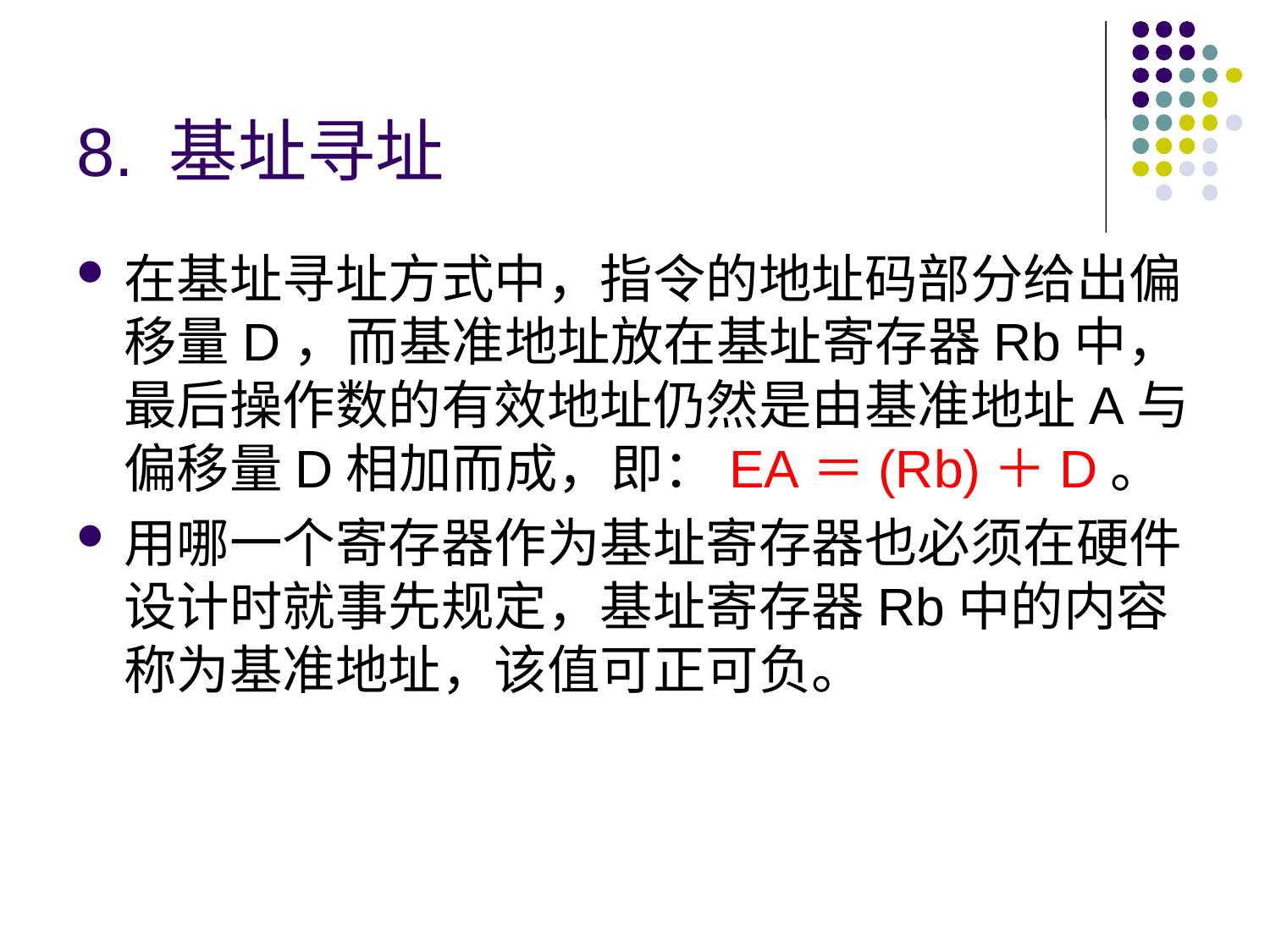

# 8. 基址寻址
在基址寻址方式中，指令的地址码部分给出偏移量D，而基准地址放在基址寄存器Rb中，最后操作数的有效地址仍然是由基准地址A与偏移量D相加而成，即：EA＝(Rb)＋D。
用哪一个寄存器作为基址寄存器也必须在硬件设计时就事先规定，基址寄存器Rb中的内容称为基准地址，该值可正可负。
54